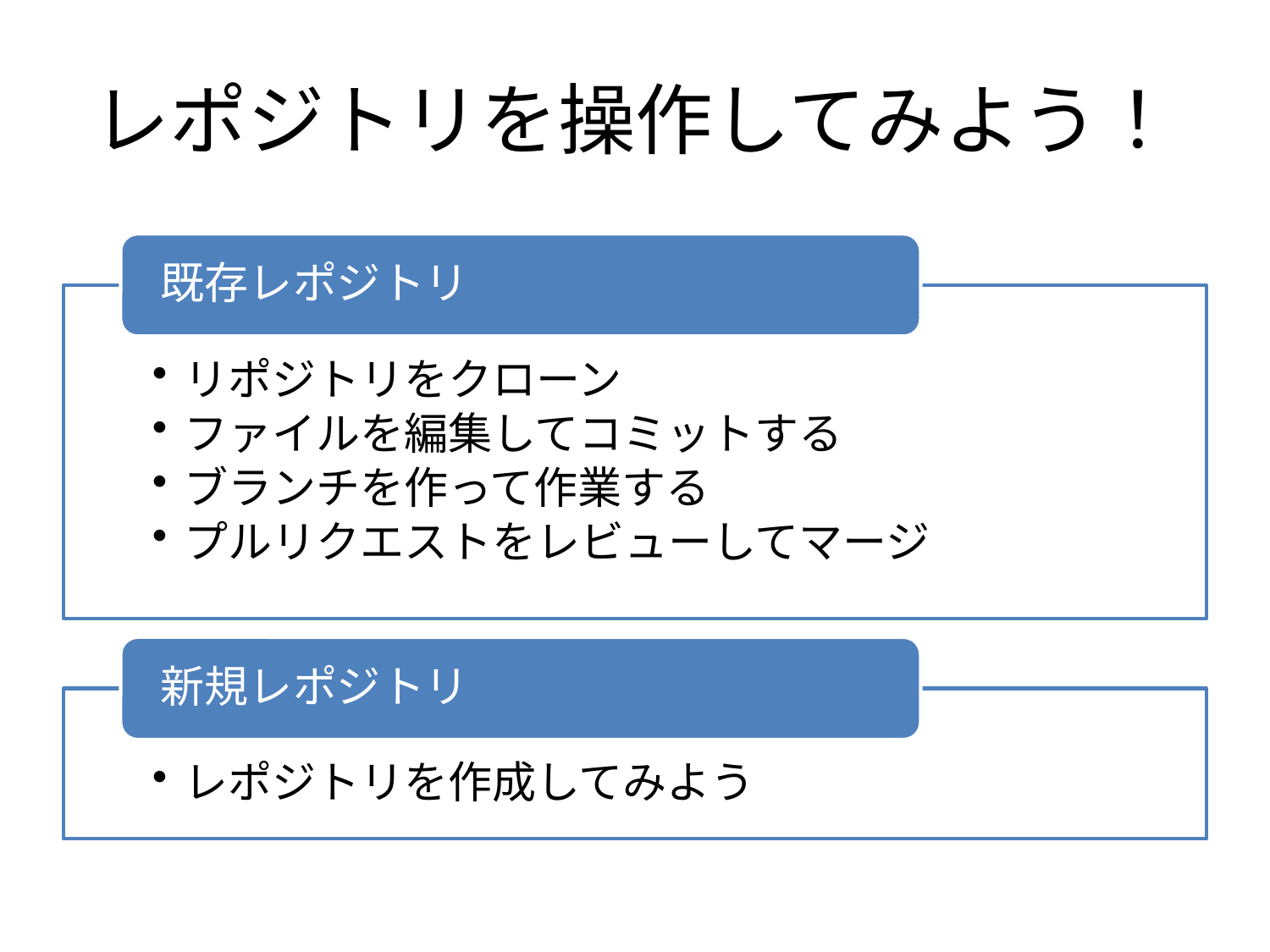

# レポジトリを操作してみよう！
リポジトリをクローン
ファイルを編集してコミットする
ブランチを作って作業する
プルリクエストをレビューしてマージ
既存レポジトリ
レポジトリを作成してみよう
新規レポジトリ